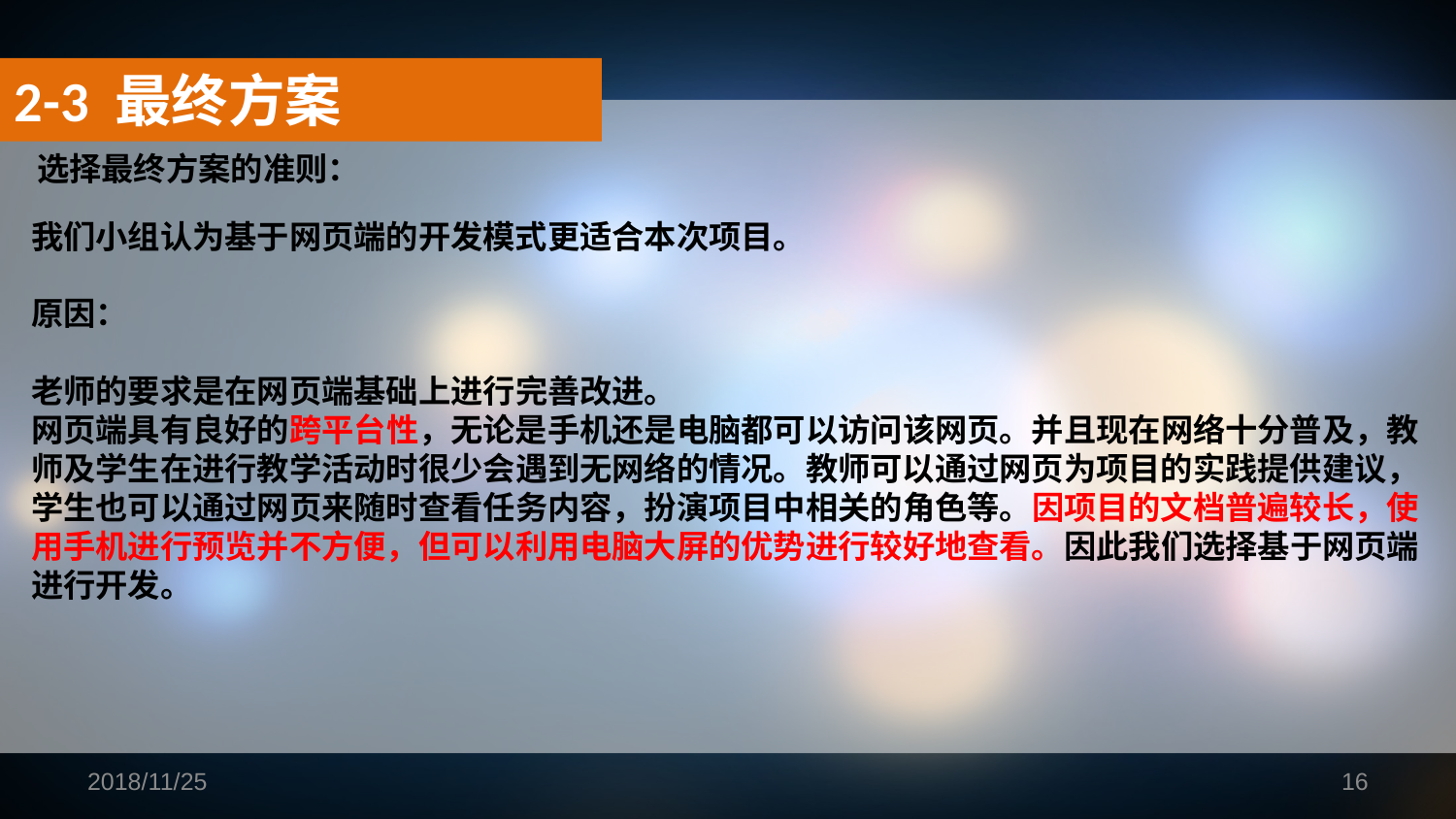

2-3 最终方案

选择最终方案的准则：
我们小组认为基于网页端的开发模式更适合本次项目。

原因：

老师的要求是在网页端基础上进行完善改进。
网页端具有良好的跨平台性，无论是手机还是电脑都可以访问该网页。并且现在网络十分普及，教师及学生在进行教学活动时很少会遇到无网络的情况。教师可以通过网页为项目的实践提供建议，学生也可以通过网页来随时查看任务内容，扮演项目中相关的角色等。因项目的文档普遍较长，使用手机进行预览并不方便，但可以利用电脑大屏的优势进行较好地查看。因此我们选择基于网页端进行开发。
2018/11/25
16